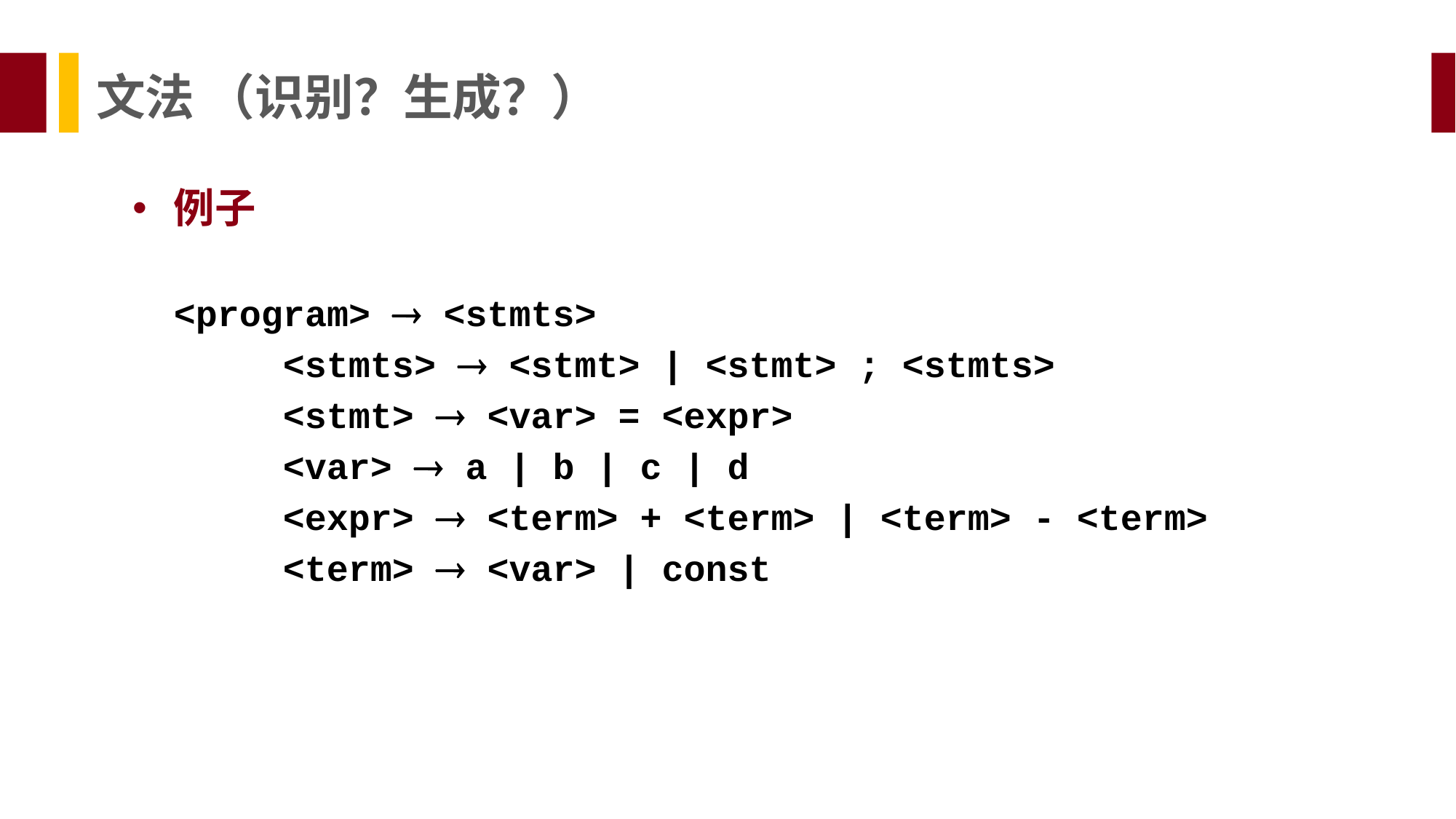

文法 （识别？生成？）

例子

	<program> → <stmts>
   	<stmts> → <stmt> | <stmt> ; <stmts>
   	<stmt> → <var> = <expr>
   	<var> → a | b | c | d
   	<expr> → <term> + <term> | <term> - <term>
   	<term> → <var> | const